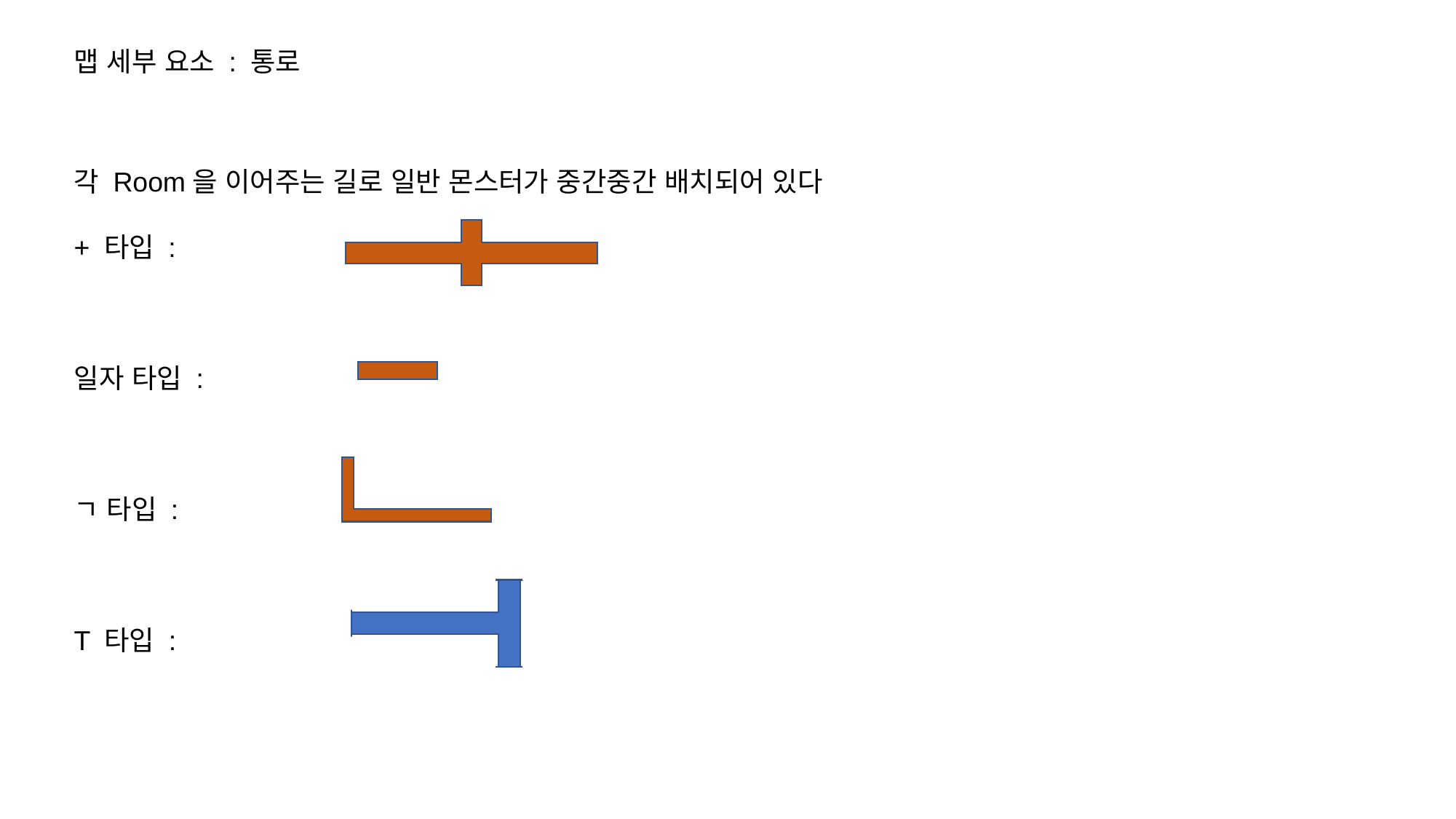

맵 세부 요소 : 통로
각 Room을 이어주는 길로 일반 몬스터가 중간중간 배치되어 있다

+ 타입 :

일자 타입 :

ㄱ 타입 :

T 타입 :